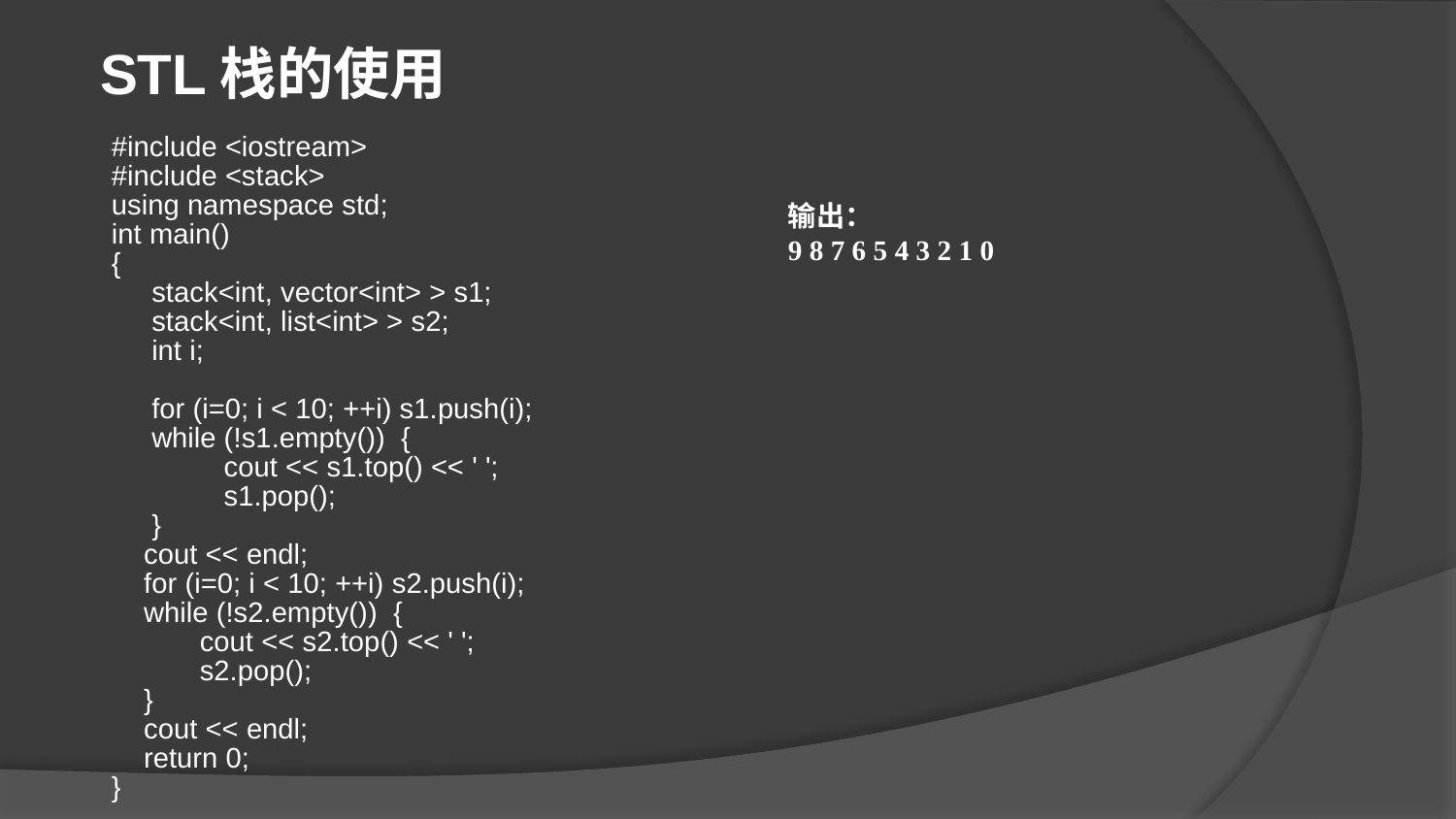

STL栈的使用
#include <iostream>
#include <stack>
using namespace std;
int main()
{
     stack<int, vector<int> > s1;
     stack<int, list<int> > s2;
     int i;

     for (i=0; i < 10; ++i) s1.push(i);
     while (!s1.empty())  {
              cout << s1.top() << ' ';
              s1.pop();
     }
    cout << endl;
    for (i=0; i < 10; ++i) s2.push(i);
    while (!s2.empty())  {
           cout << s2.top() << ' ';
           s2.pop();
    }
    cout << endl;
    return 0;
}
输出：
9 8 7 6 5 4 3 2 1 0